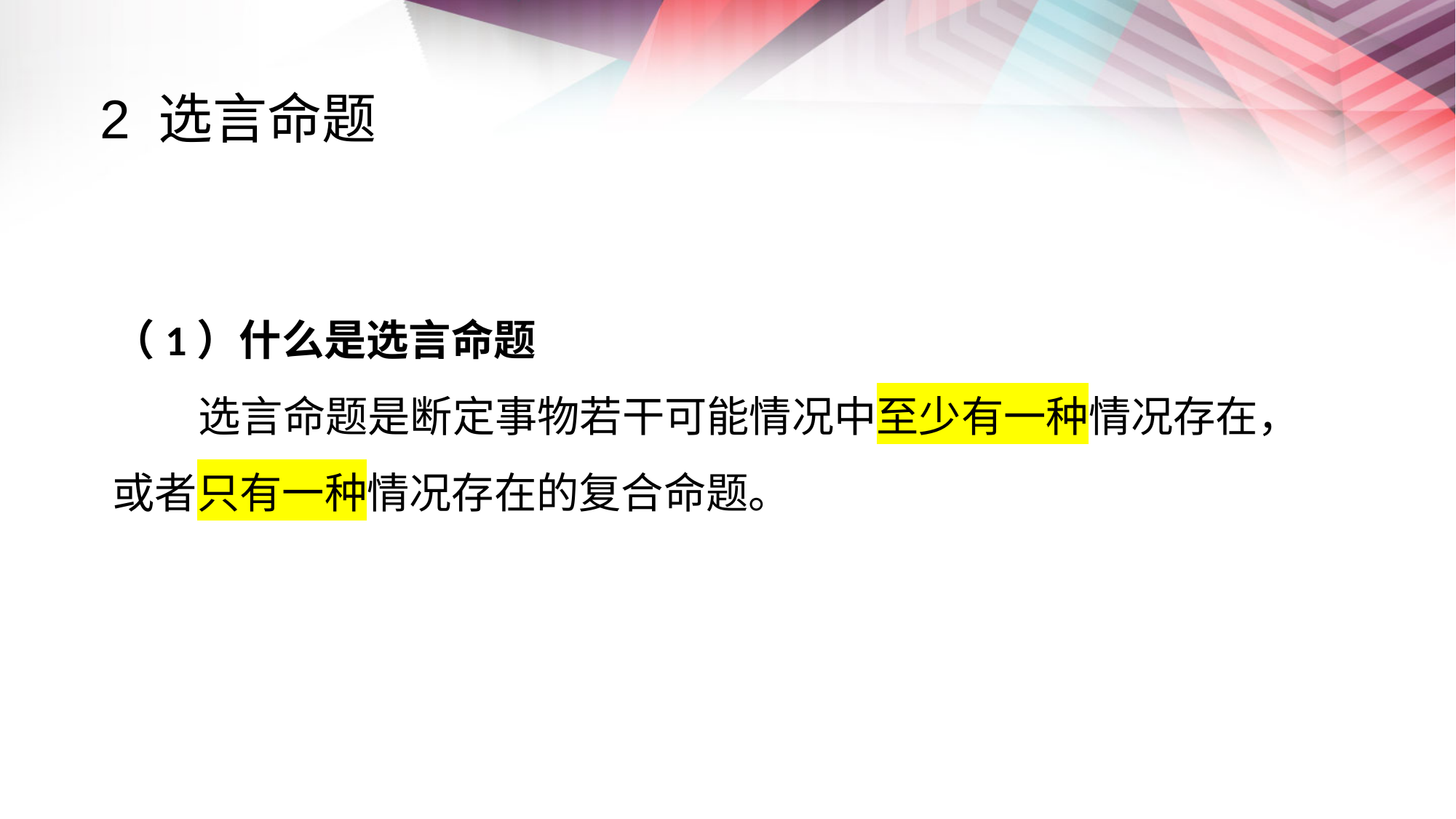

2 选言命题
（1）什么是选言命题
        选言命题是断定事物若干可能情况中至少有一种情况存在，或者只有一种情况存在的复合命题。